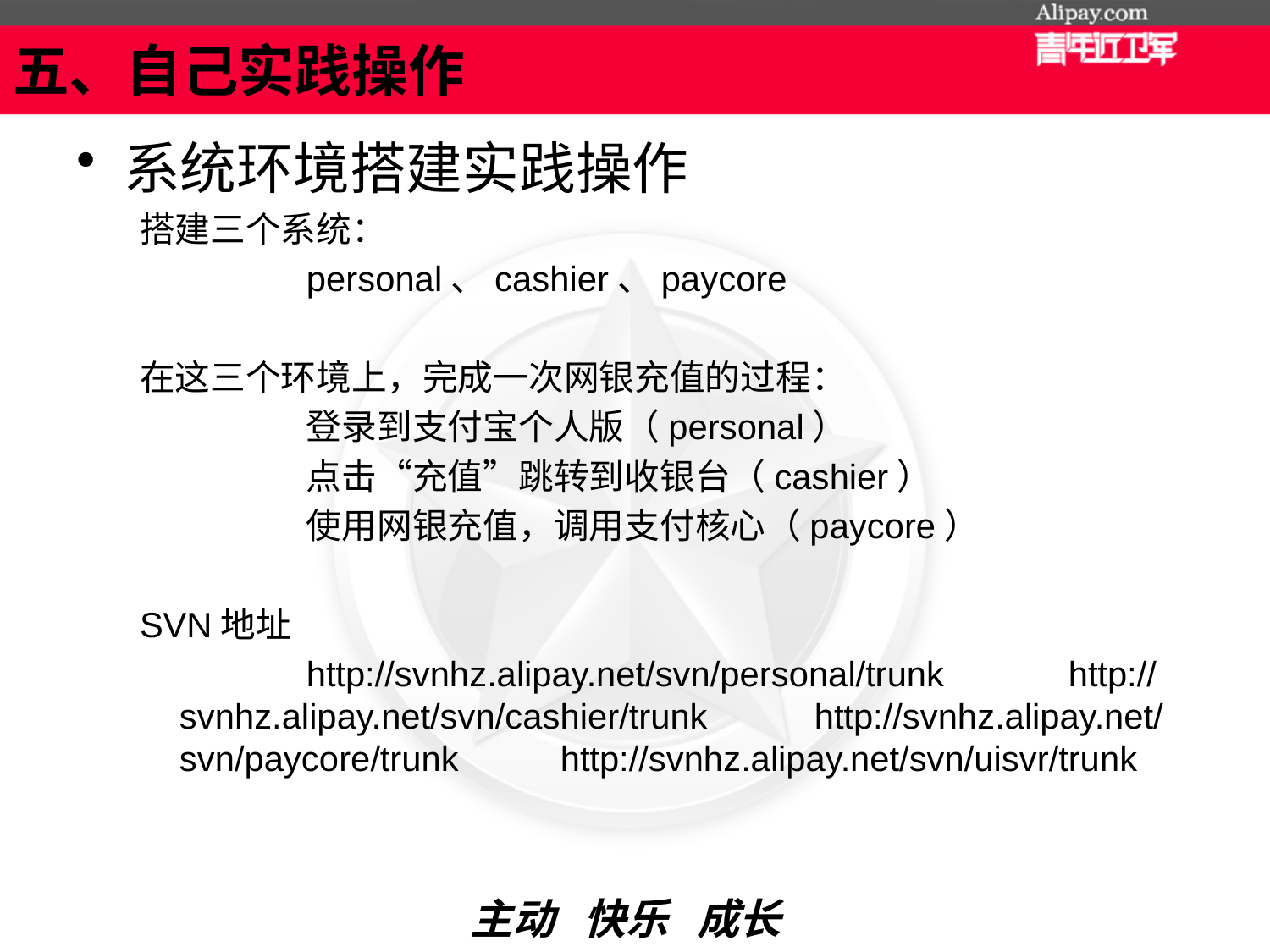

# 五、自己实践操作
系统环境搭建实践操作
搭建三个系统：
		personal、cashier、paycore

在这三个环境上，完成一次网银充值的过程：
		登录到支付宝个人版（personal）
		点击“充值”跳转到收银台（cashier）
		使用网银充值，调用支付核心（paycore）

SVN地址
		http://svnhz.alipay.net/svn/personal/trunk	http://svnhz.alipay.net/svn/cashier/trunk	http://svnhz.alipay.net/svn/paycore/trunk	http://svnhz.alipay.net/svn/uisvr/trunk
主动   快乐   成长